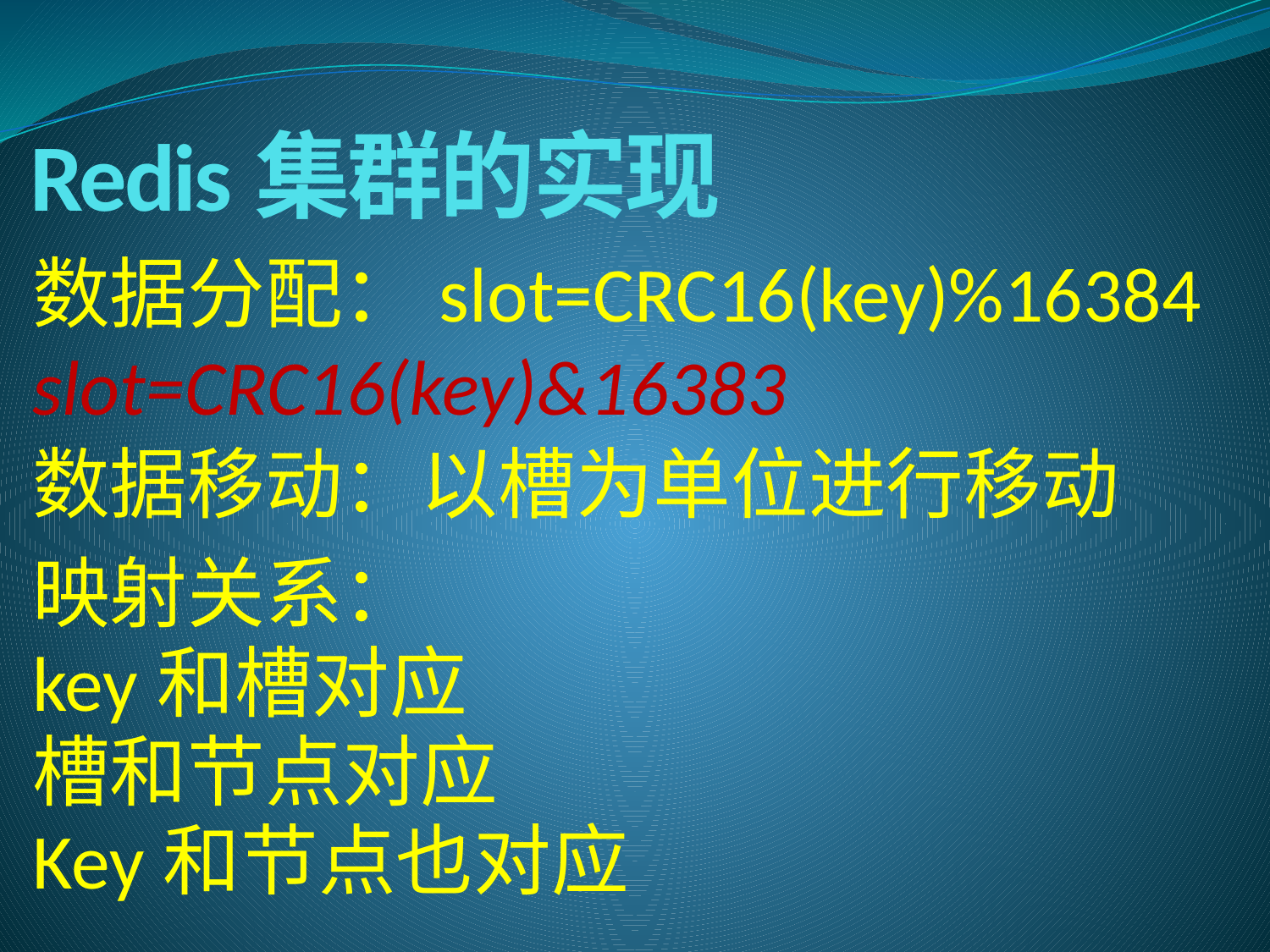

# Redis集群的实现
数据分配：slot=CRC16(key)%16384
slot=CRC16(key)&16383
数据移动：以槽为单位进行移动
映射关系：
key和槽对应
槽和节点对应
Key和节点也对应